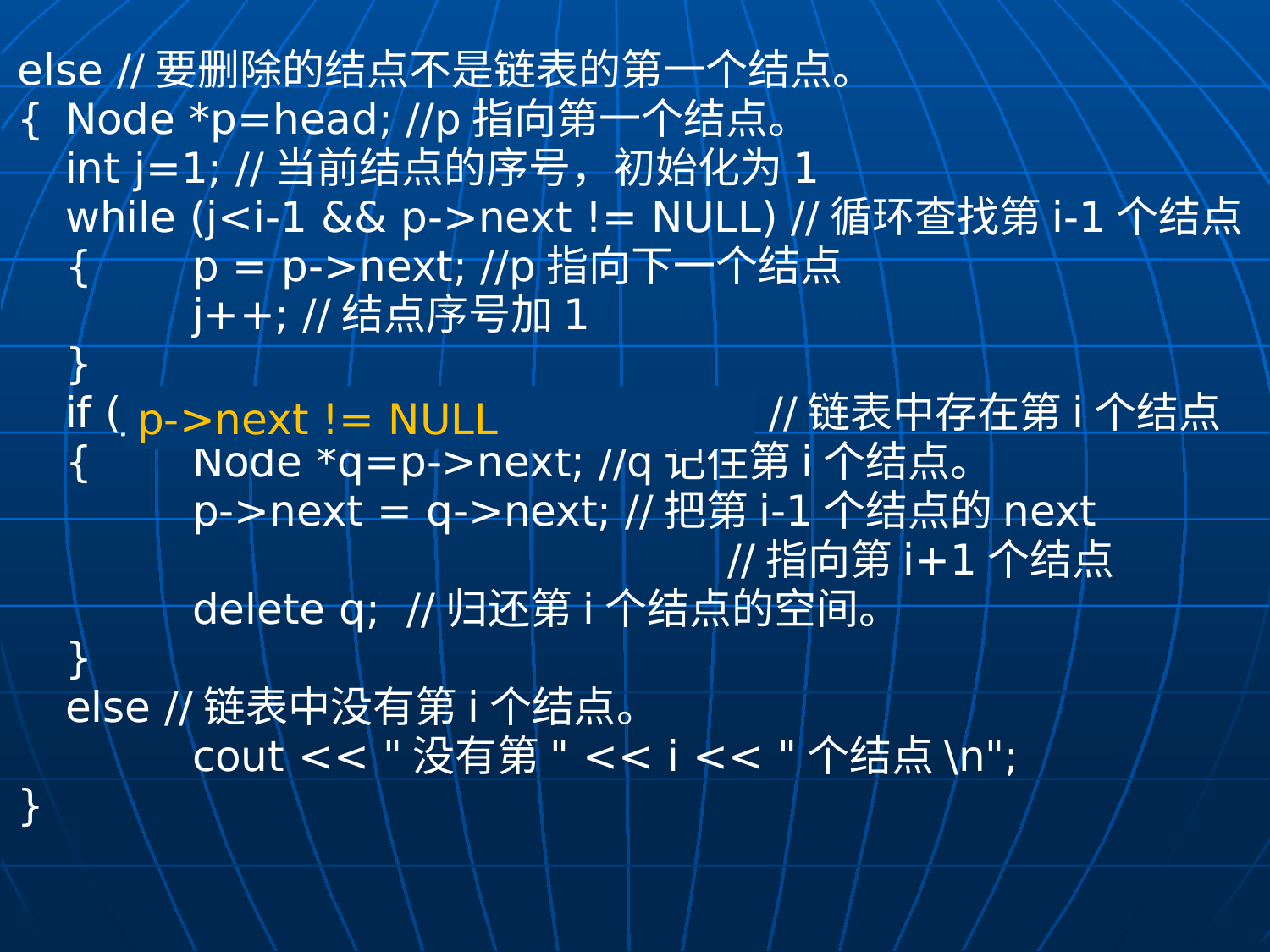

else //要删除的结点不是链表的第一个结点。
{	Node *p=head; //p指向第一个结点。
	int j=1; //当前结点的序号，初始化为1
	while (j<i-1 && p->next != NULL) //循环查找第i-1个结点
	{	p = p->next; //p指向下一个结点
		j++; //结点序号加1
	}
	if (j == i-1 && p->next != NULL) //链表中存在第i个结点
	{	Node *q=p->next; //q记住第i个结点。
		p->next = q->next; //把第i-1个结点的next
						  //指向第i+1个结点
		delete q;  //归还第i个结点的空间。
	}
	else //链表中没有第i个结点。
		cout << "没有第" << i << "个结点\n";
}
p->next != NULL